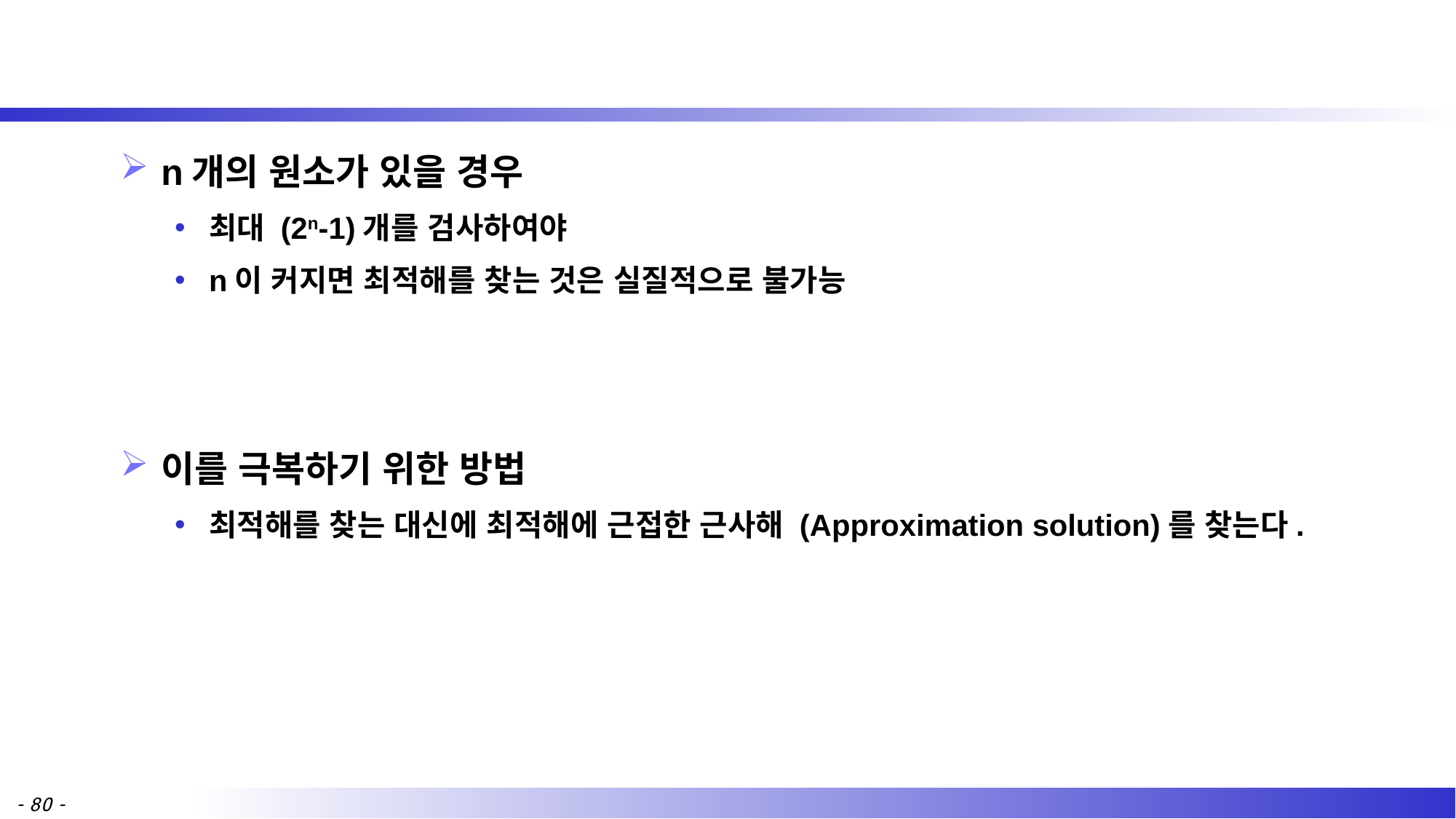

n개의 원소가 있을 경우
최대 (2n-1)개를 검사하여야
n이 커지면 최적해를 찾는 것은 실질적으로 불가능

이를 극복하기 위한 방법
최적해를 찾는 대신에 최적해에 근접한 근사해 (Approximation solution)를 찾는다.
- 80 -